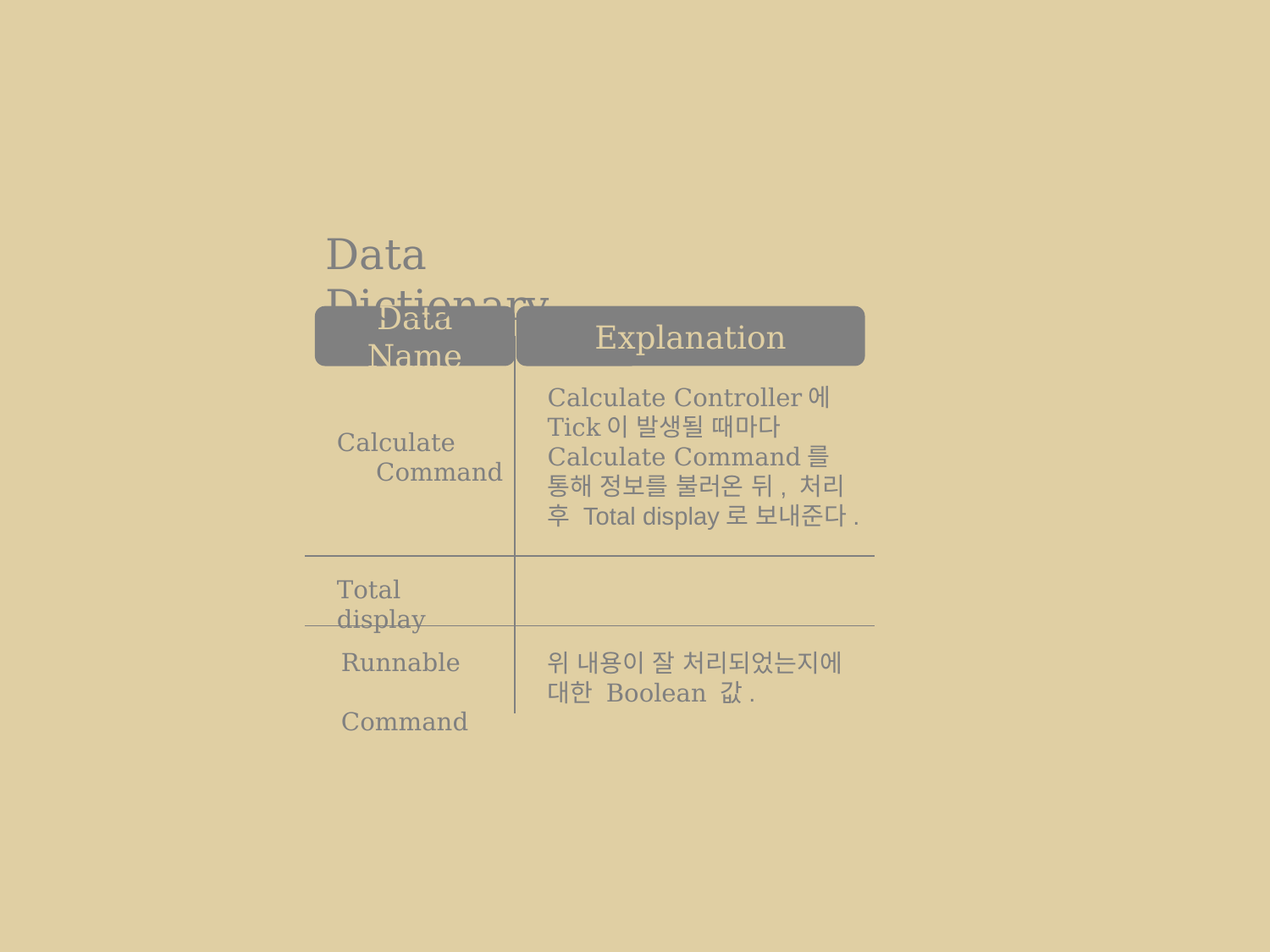

Data Dictionary
Data Name
Explanation
Calculate Controller에 Tick이 발생될 때마다 Calculate Command를 통해 정보를 불러온 뒤, 처리 후 Total display로 보내준다.

Calculate
     Command
Total display
Runnable
      Command
위 내용이 잘 처리되었는지에 대한 Boolean 값.